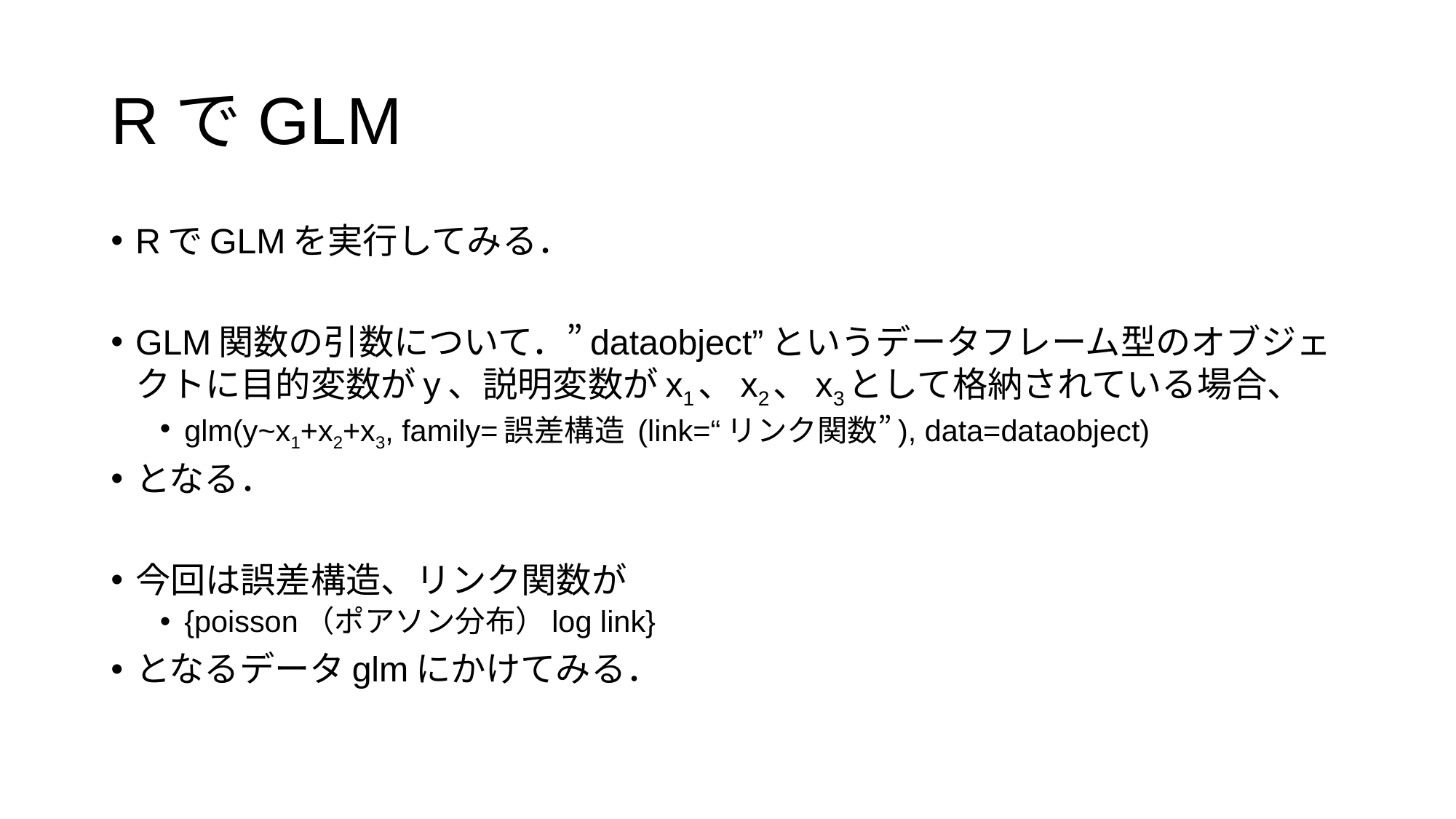

# RでGLM
RでGLMを実行してみる．

GLM関数の引数について．”dataobject”というデータフレーム型のオブジェクトに目的変数がy、説明変数がx1、x2、x3として格納されている場合、
glm(y~x1+x2+x3, family=誤差構造 (link=“リンク関数”), data=dataobject)
となる．

今回は誤差構造、リンク関数が
{poisson（ポアソン分布）log link}
となるデータglmにかけてみる．